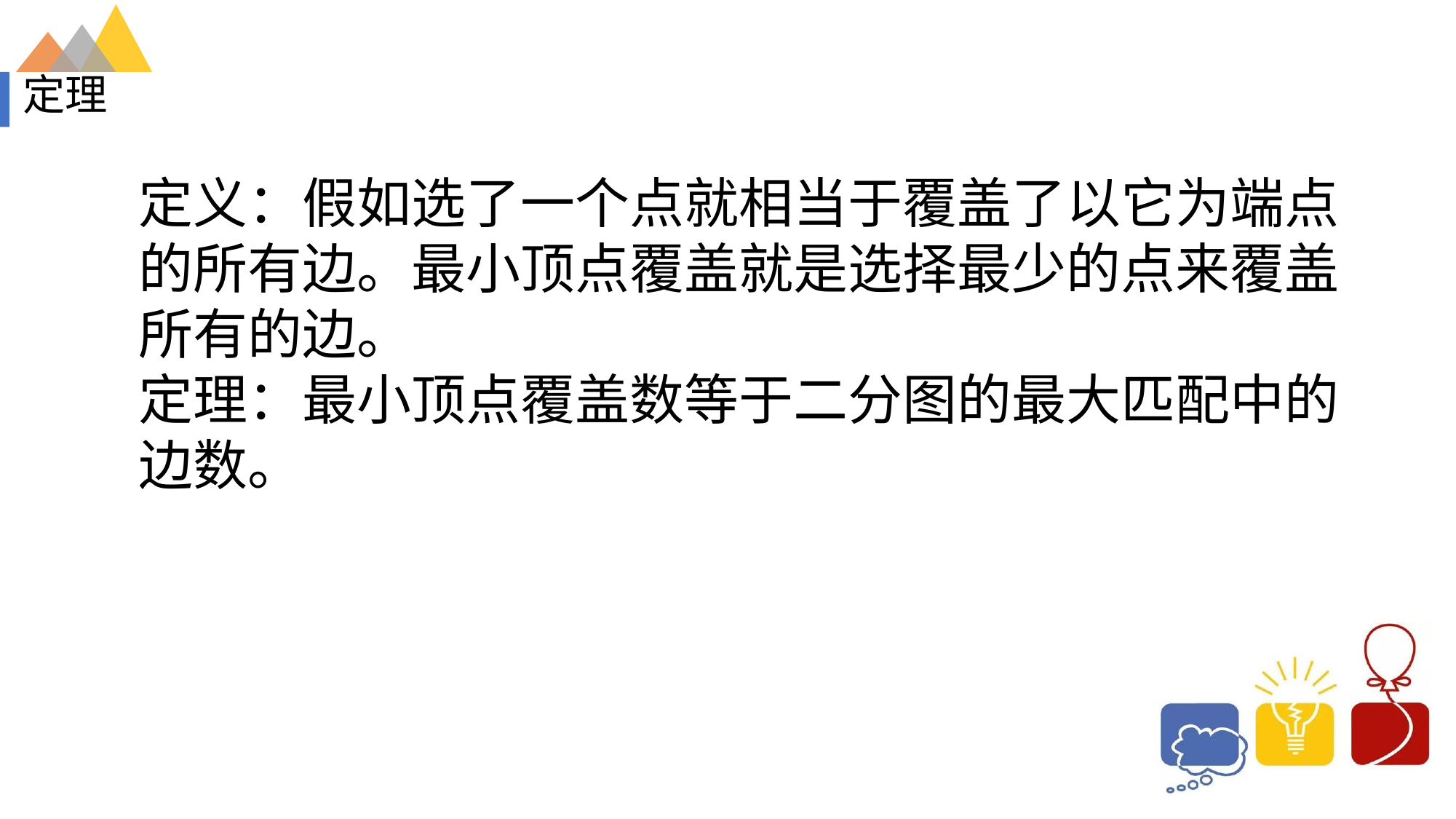

定理
定义：假如选了一个点就相当于覆盖了以它为端点的所有边。最小顶点覆盖就是选择最少的点来覆盖所有的边。
定理：最小顶点覆盖数等于二分图的最大匹配中的边数。